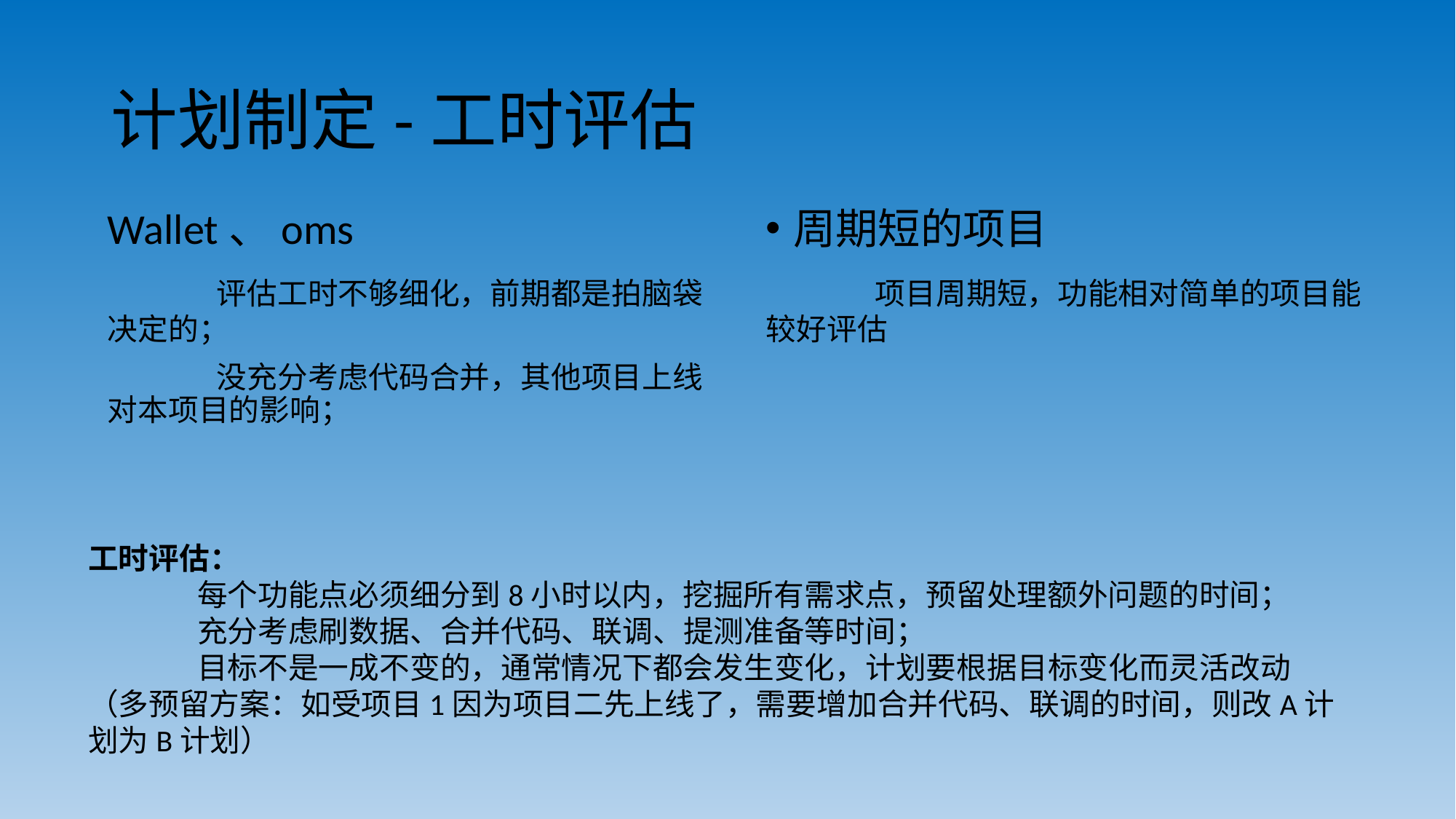

# 计划制定-工时评估
Wallet、oms
	评估工时不够细化，前期都是拍脑袋决定的；
	没充分考虑代码合并，其他项目上线对本项目的影响；

周期短的项目
	项目周期短，功能相对简单的项目能较好评估
工时评估：
	每个功能点必须细分到8小时以内，挖掘所有需求点，预留处理额外问题的时间；
	充分考虑刷数据、合并代码、联调、提测准备等时间；
	目标不是一成不变的，通常情况下都会发生变化，计划要根据目标变化而灵活改动（多预留方案：如受项目1因为项目二先上线了，需要增加合并代码、联调的时间，则改A计划为B计划）